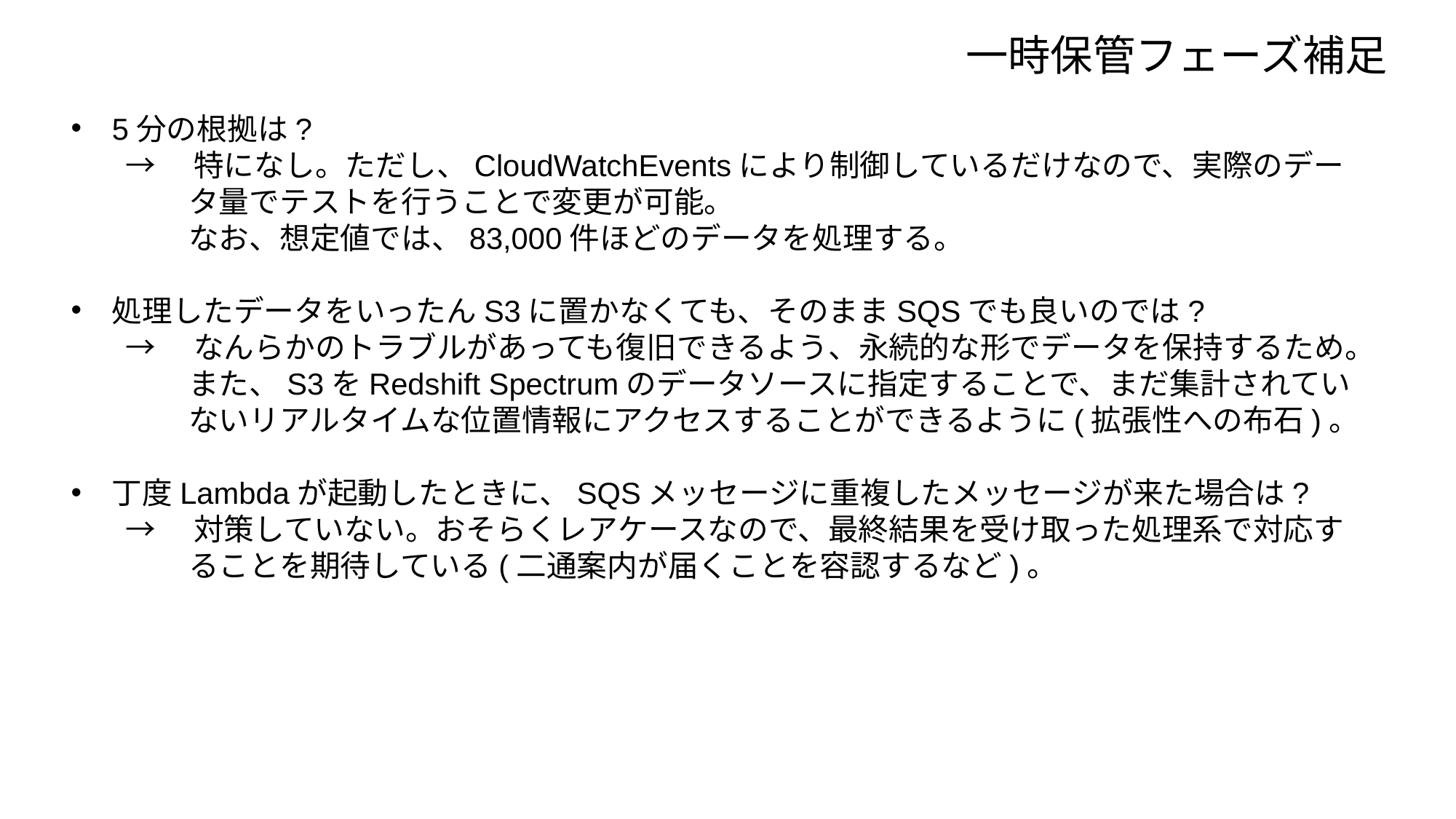

一時保管フェーズ補足
5分の根拠は?
→　特になし。ただし、CloudWatchEventsにより制御しているだけなので、実際のデータ量でテストを行うことで変更が可能。
	なお、想定値では、83,000件ほどのデータを処理する。

処理したデータをいったんS3に置かなくても、そのままSQSでも良いのでは?
→　なんらかのトラブルがあっても復旧できるよう、永続的な形でデータを保持するため。
	また、S3をRedshift Spectrumのデータソースに指定することで、まだ集計されていないリアルタイムな位置情報にアクセスすることができるように(拡張性への布石)。

丁度Lambdaが起動したときに、SQSメッセージに重複したメッセージが来た場合は?
→　対策していない。おそらくレアケースなので、最終結果を受け取った処理系で対応することを期待している(二通案内が届くことを容認するなど)。